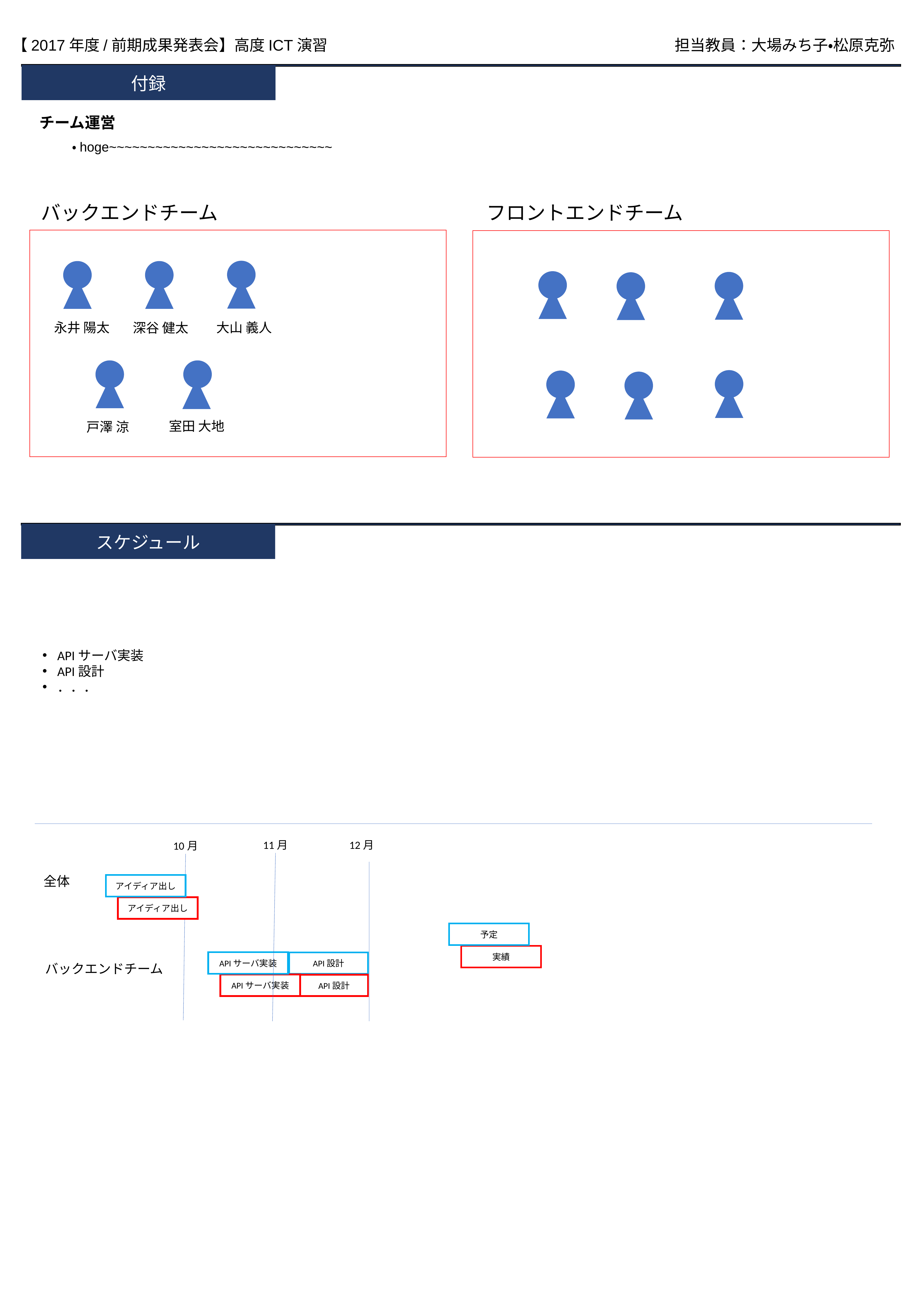

【2017年度/前期成果発表会】高度ICT演習
担当教員：大場みち子・松原克弥

付録
チーム運営
・hoge~~~~~~~~~~~~~~~~~~~~~~~~~~~~~
バックエンドチーム
フロントエンドチーム

大山 義人
永井 陽太
深谷 健太

室田 大地
戸澤 涼

スケジュール
APIサーバ実装
API設計
．．．
11月
12月
10月
全体
アイディア出し
アイディア出し
予定
実績
APIサーバ実装
API設計
バックエンドチーム
APIサーバ実装
API設計